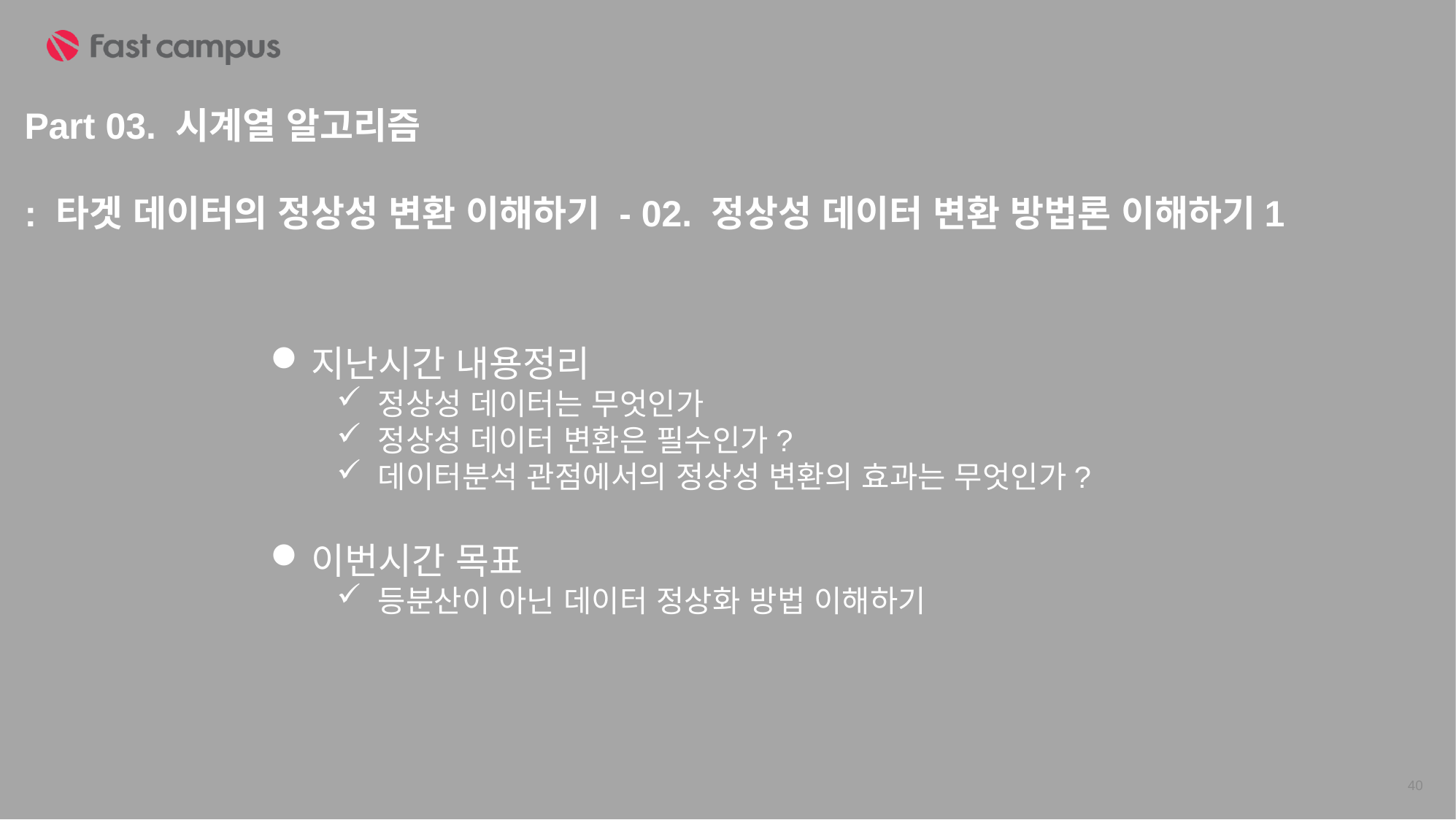

Part 03. 시계열 알고리즘

: 타겟 데이터의 정상성 변환 이해하기 - 02. 정상성 데이터 변환 방법론 이해하기1
지난시간 내용정리
정상성 데이터는 무엇인가
정상성 데이터 변환은 필수인가?
데이터분석 관점에서의 정상성 변환의 효과는 무엇인가?

이번시간 목표
등분산이 아닌 데이터 정상화 방법 이해하기
40